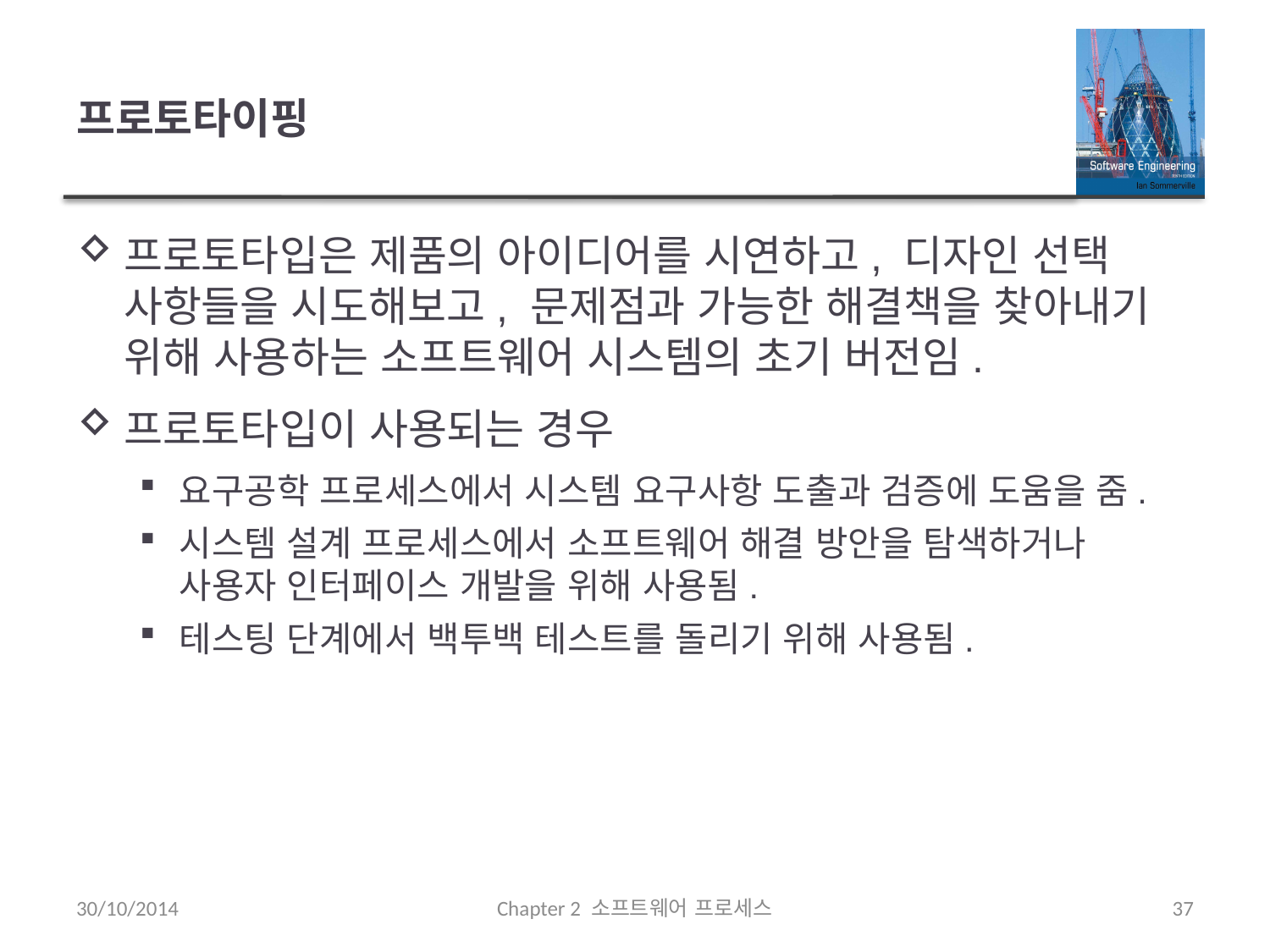

# 프로토타이핑
프로토타입은 제품의 아이디어를 시연하고, 디자인 선택 사항들을 시도해보고, 문제점과 가능한 해결책을 찾아내기 위해 사용하는 소프트웨어 시스템의 초기 버전임.
프로토타입이 사용되는 경우
요구공학 프로세스에서 시스템 요구사항 도출과 검증에 도움을 줌.
시스템 설계 프로세스에서 소프트웨어 해결 방안을 탐색하거나 사용자 인터페이스 개발을 위해 사용됨.
테스팅 단계에서 백투백 테스트를 돌리기 위해 사용됨.
30/10/2014
Chapter 2 소프트웨어 프로세스
37